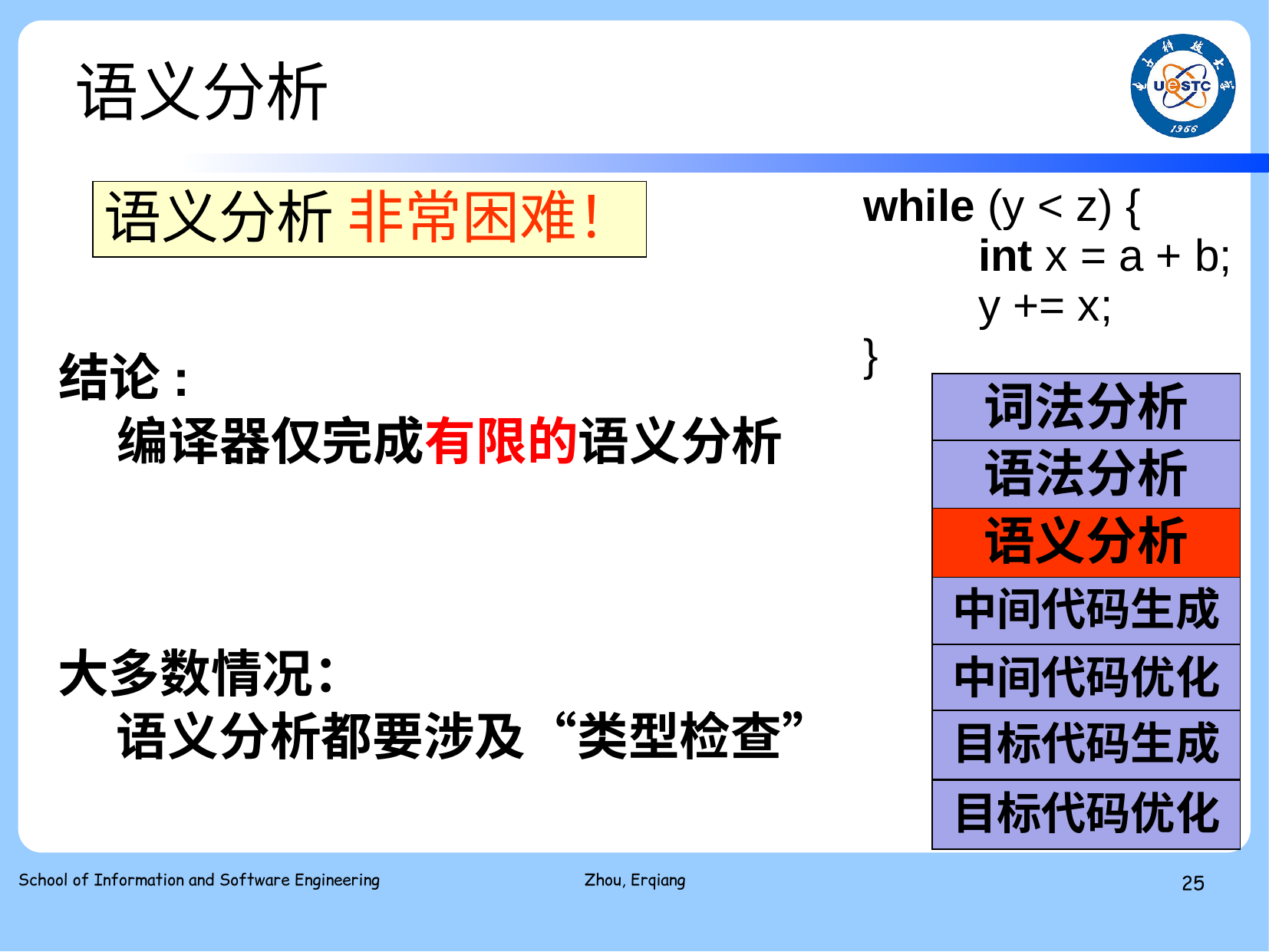

语义分析
while (y < z) {
	int x = a + b;
	y += x;
}
语义分析 非常困难！
结论:
    编译器仅完成有限的语义分析
词法分析
语法分析
语义分析
中间代码生成
大多数情况：
    语义分析都要涉及“类型检查”
中间代码优化
目标代码生成
目标代码优化
School of Information and Software Engineering
Zhou, Erqiang
25